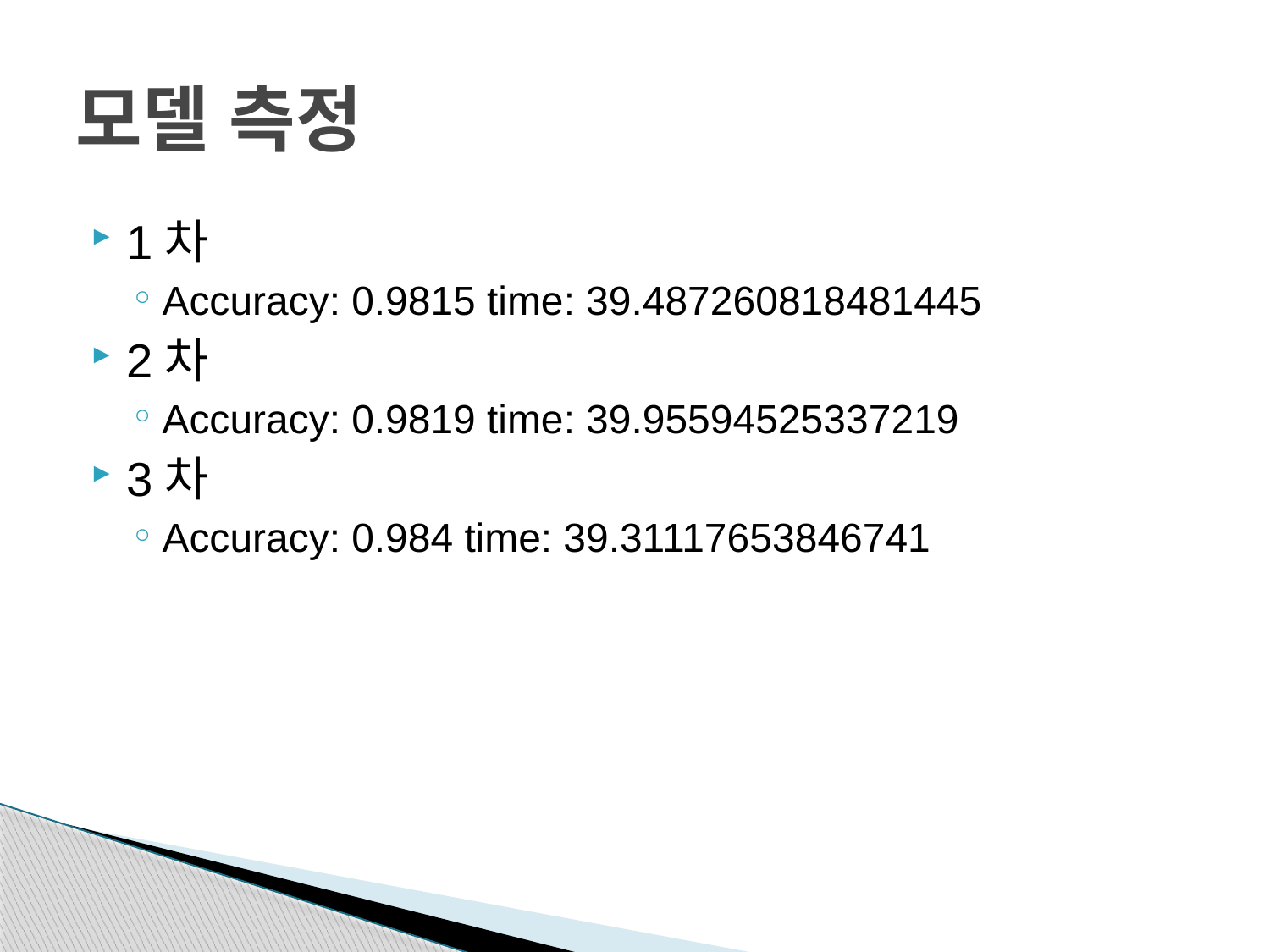

# 모델 측정
1차
Accuracy: 0.9815 time: 39.487260818481445
2차
Accuracy: 0.9819 time: 39.95594525337219
3차
Accuracy: 0.984 time: 39.31117653846741